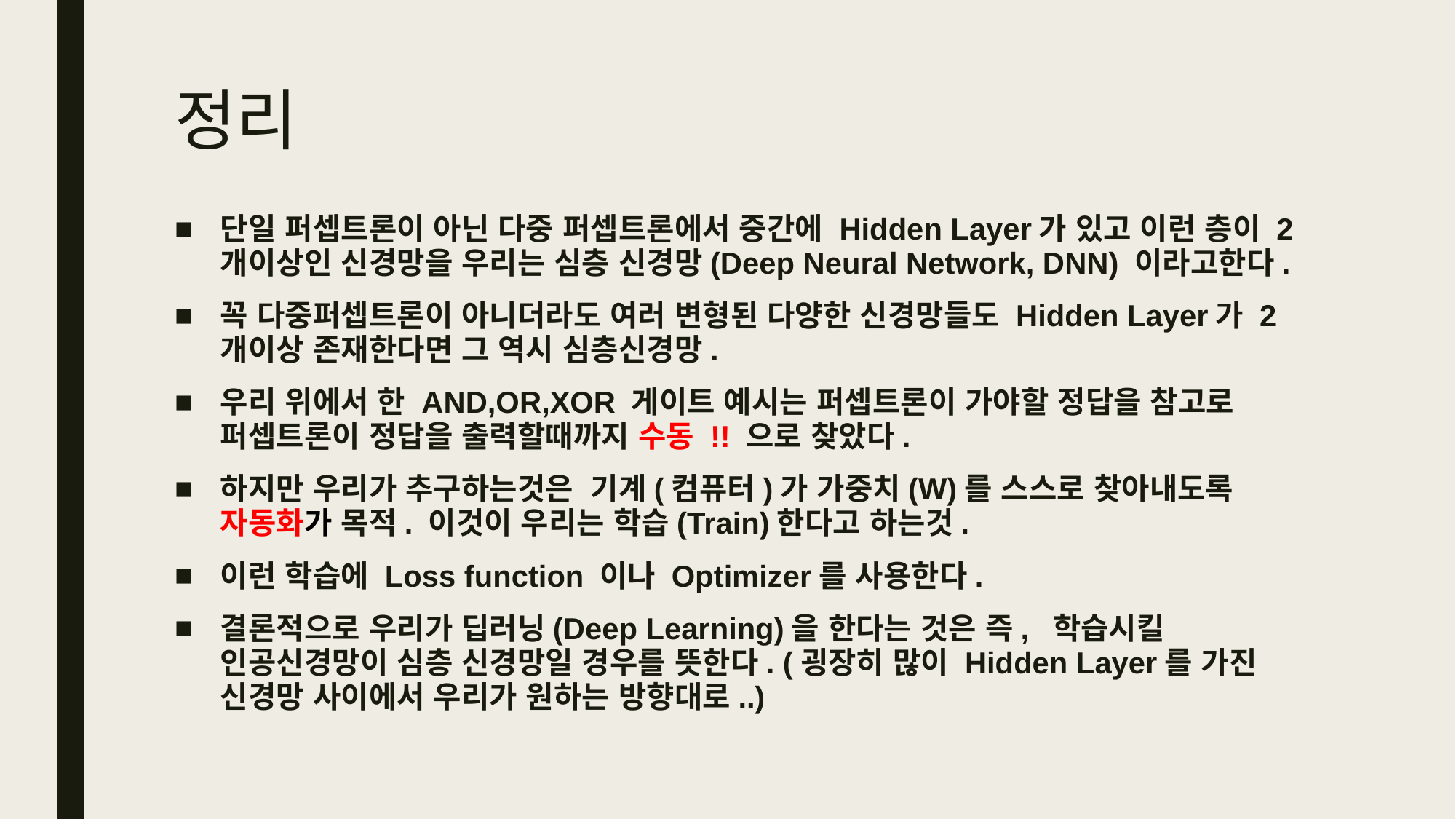

# 정리
단일 퍼셉트론이 아닌 다중 퍼셉트론에서 중간에 Hidden Layer가 있고 이런 층이 2개이상인 신경망을 우리는 심층 신경망(Deep Neural Network, DNN) 이라고한다.
꼭 다중퍼셉트론이 아니더라도 여러 변형된 다양한 신경망들도 Hidden Layer가 2개이상 존재한다면 그 역시 심층신경망.
우리 위에서 한 AND,OR,XOR 게이트 예시는 퍼셉트론이 가야할 정답을 참고로 퍼셉트론이 정답을 출력할때까지 수동 !! 으로 찾았다.
하지만 우리가 추구하는것은  기계(컴퓨터)가 가중치(W)를 스스로 찾아내도록 자동화가 목적. 이것이 우리는 학습(Train)한다고 하는것.
이런 학습에 Loss function 이나 Optimizer를 사용한다.
결론적으로 우리가 딥러닝(Deep Learning)을 한다는 것은 즉,  학습시킬 인공신경망이 심층 신경망일 경우를 뜻한다. (굉장히 많이 Hidden Layer를 가진 신경망 사이에서 우리가 원하는 방향대로..)